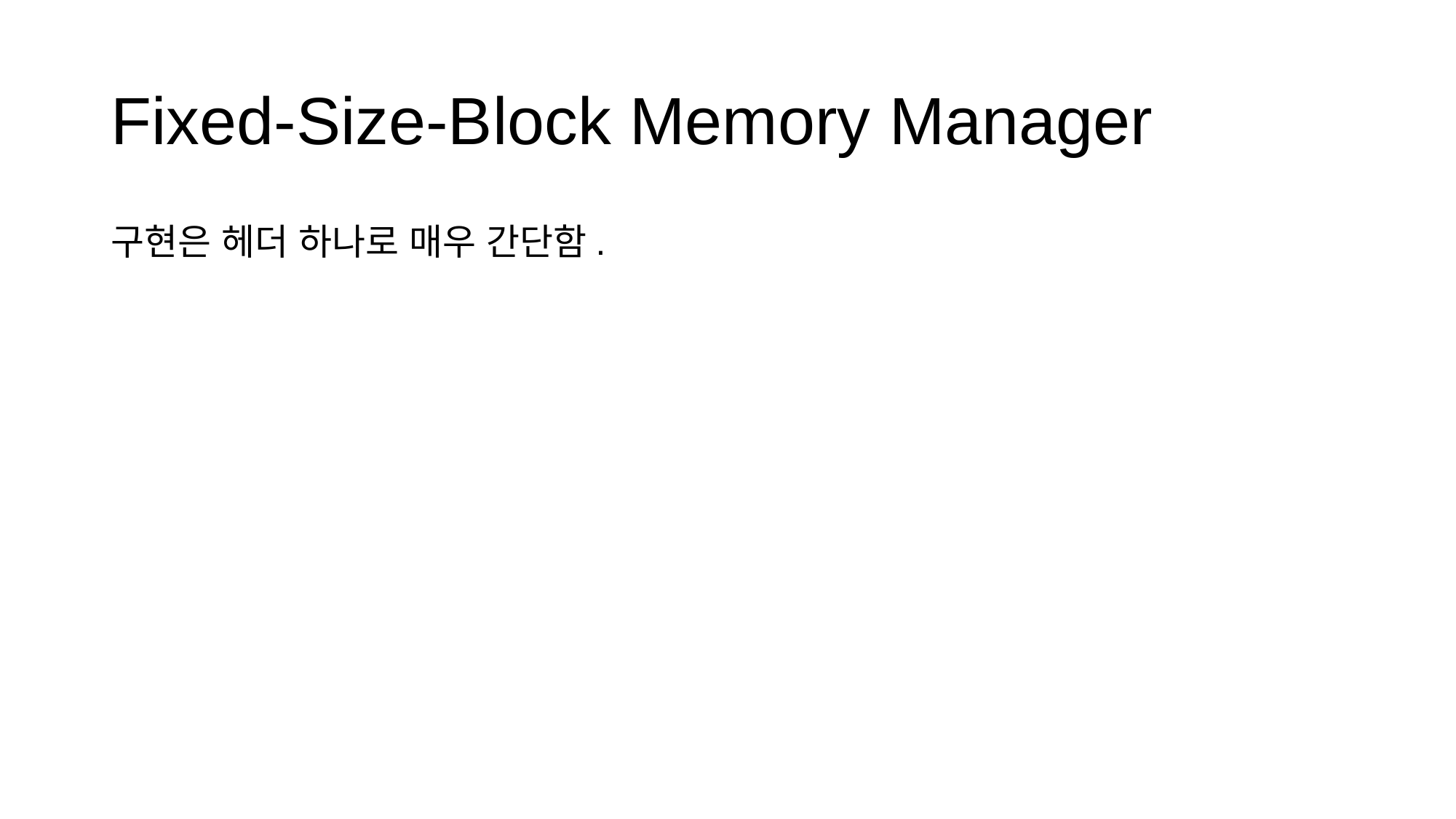

# Fixed-Size-Block Memory Manager
구현은 헤더 하나로 매우 간단함.